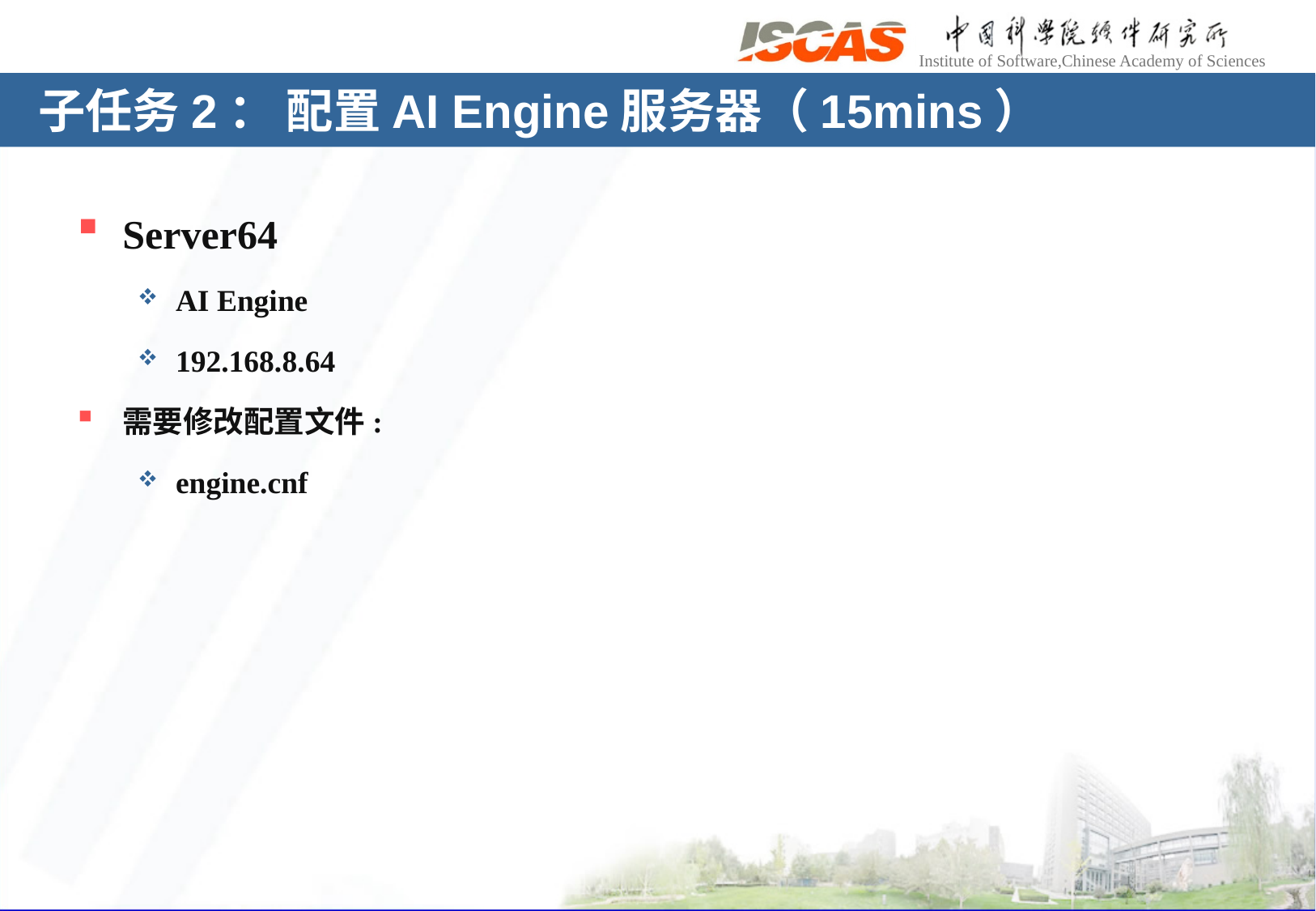

# 子任务2： 配置AI Engine服务器（15mins）
Server64
AI Engine
192.168.8.64
需要修改配置文件:
engine.cnf